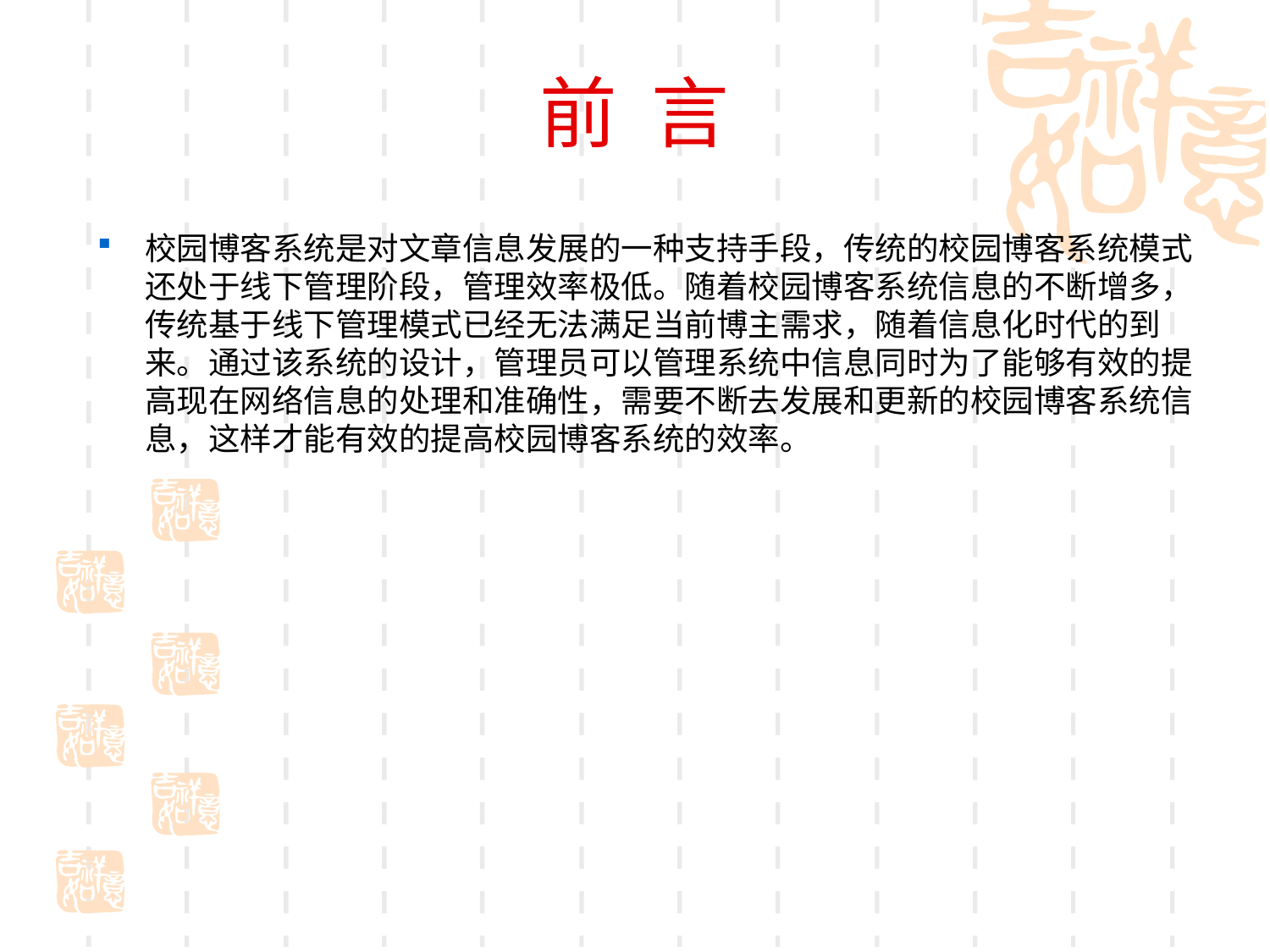

# 前  言
校园博客系统是对文章信息发展的一种支持手段，传统的校园博客系统模式还处于线下管理阶段，管理效率极低。随着校园博客系统信息的不断增多，传统基于线下管理模式已经无法满足当前博主需求，随着信息化时代的到来。通过该系统的设计，管理员可以管理系统中信息同时为了能够有效的提高现在网络信息的处理和准确性，需要不断去发展和更新的校园博客系统信息，这样才能有效的提高校园博客系统的效率。